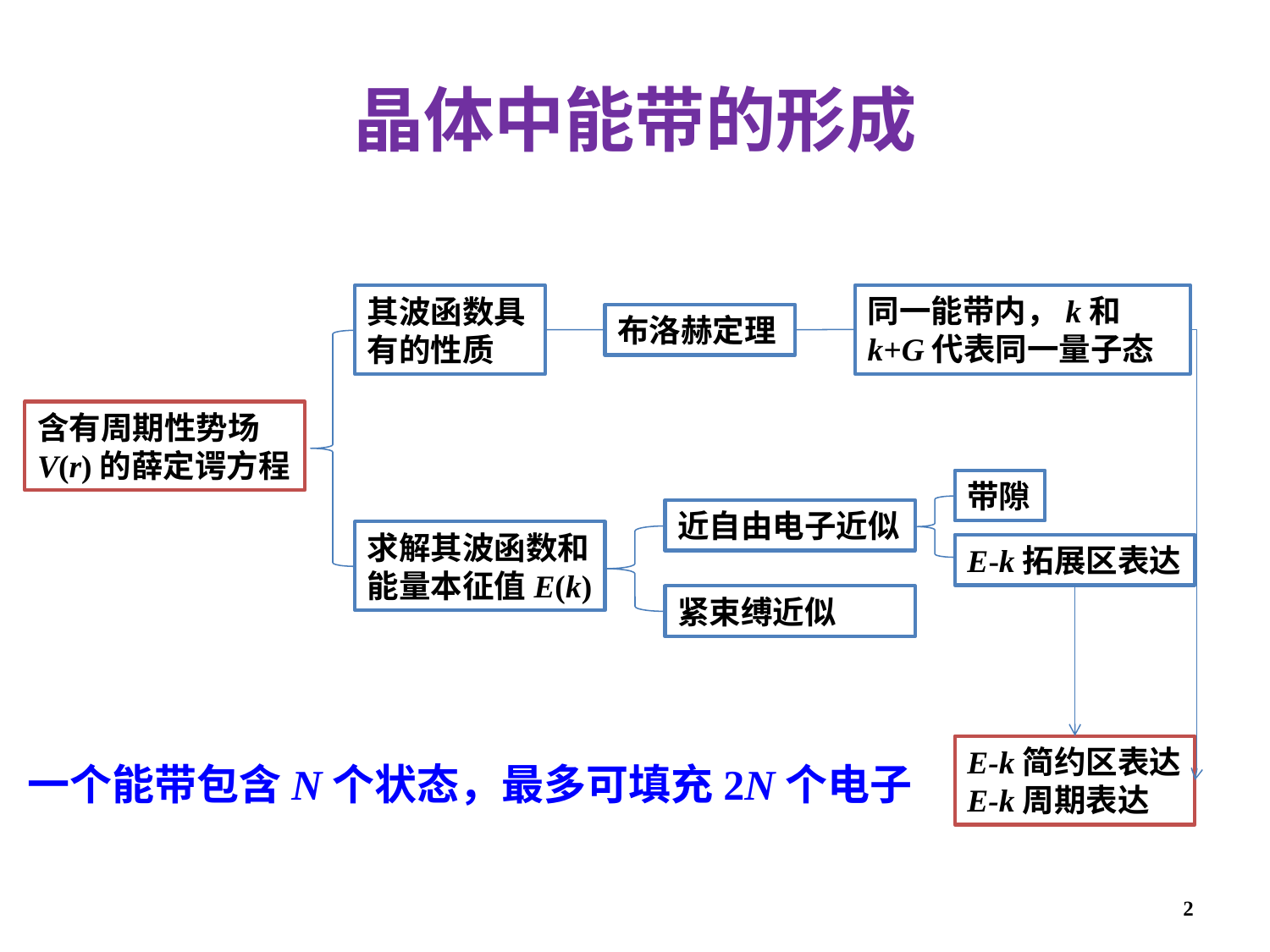

# 晶体中能带的形成
同一能带内，k和k+G代表同一量子态
其波函数具有的性质
布洛赫定理

含有周期性势场V(r)的薛定谔方程
带隙

近自由电子近似
求解其波函数和能量本征值E(k)

E-k拓展区表达
紧束缚近似
E-k简约区表达
E-k周期表达
一个能带包含N个状态，最多可填充2N个电子
2